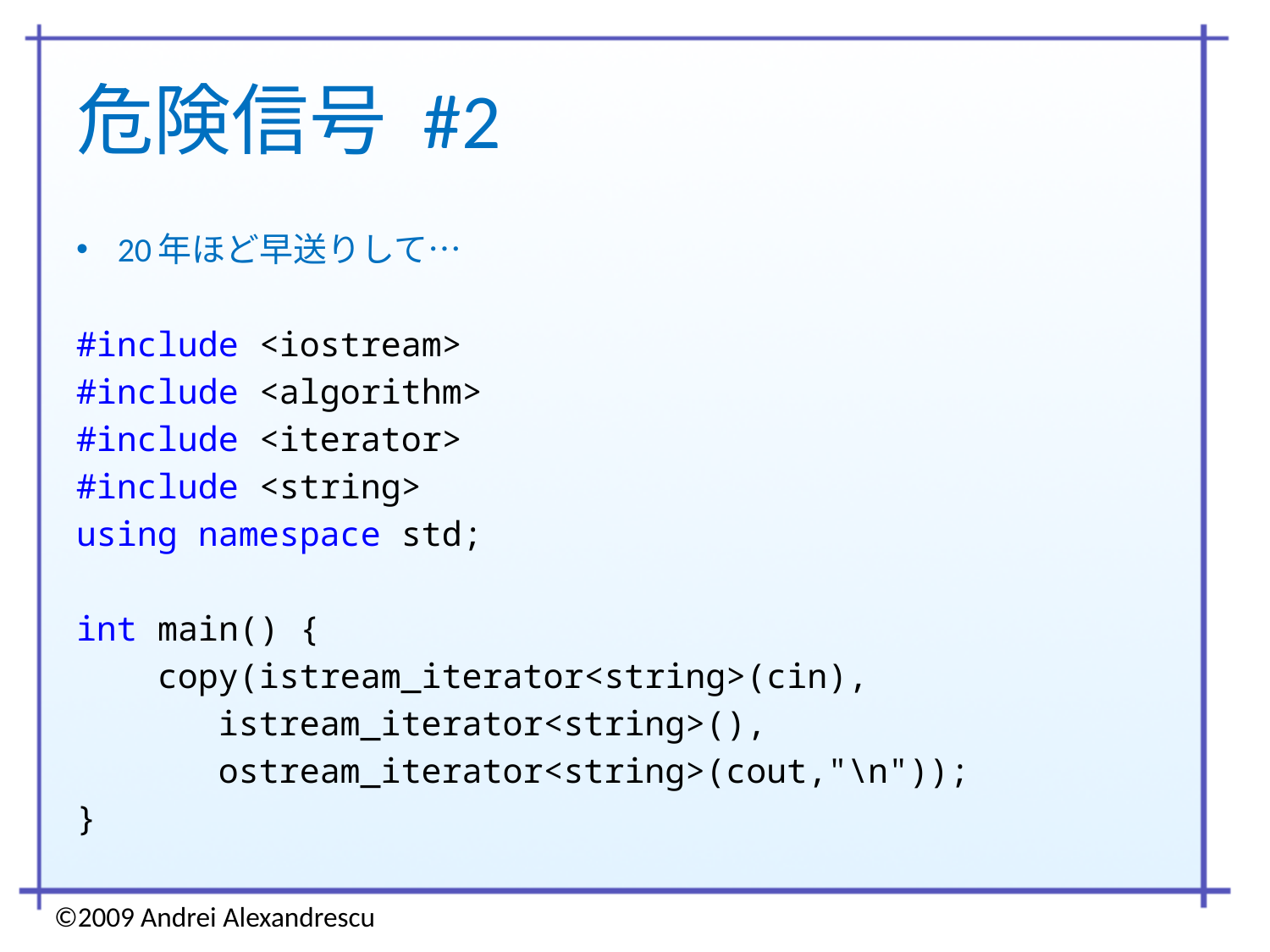

# 危険信号 #2
20年ほど早送りして…

#include <iostream>
#include <algorithm>
#include <iterator>
#include <string>
using namespace std;

int main() {
    copy(istream_iterator<string>(cin),
       istream_iterator<string>(),
       ostream_iterator<string>(cout,"\n"));
}
©2009 Andrei Alexandrescu